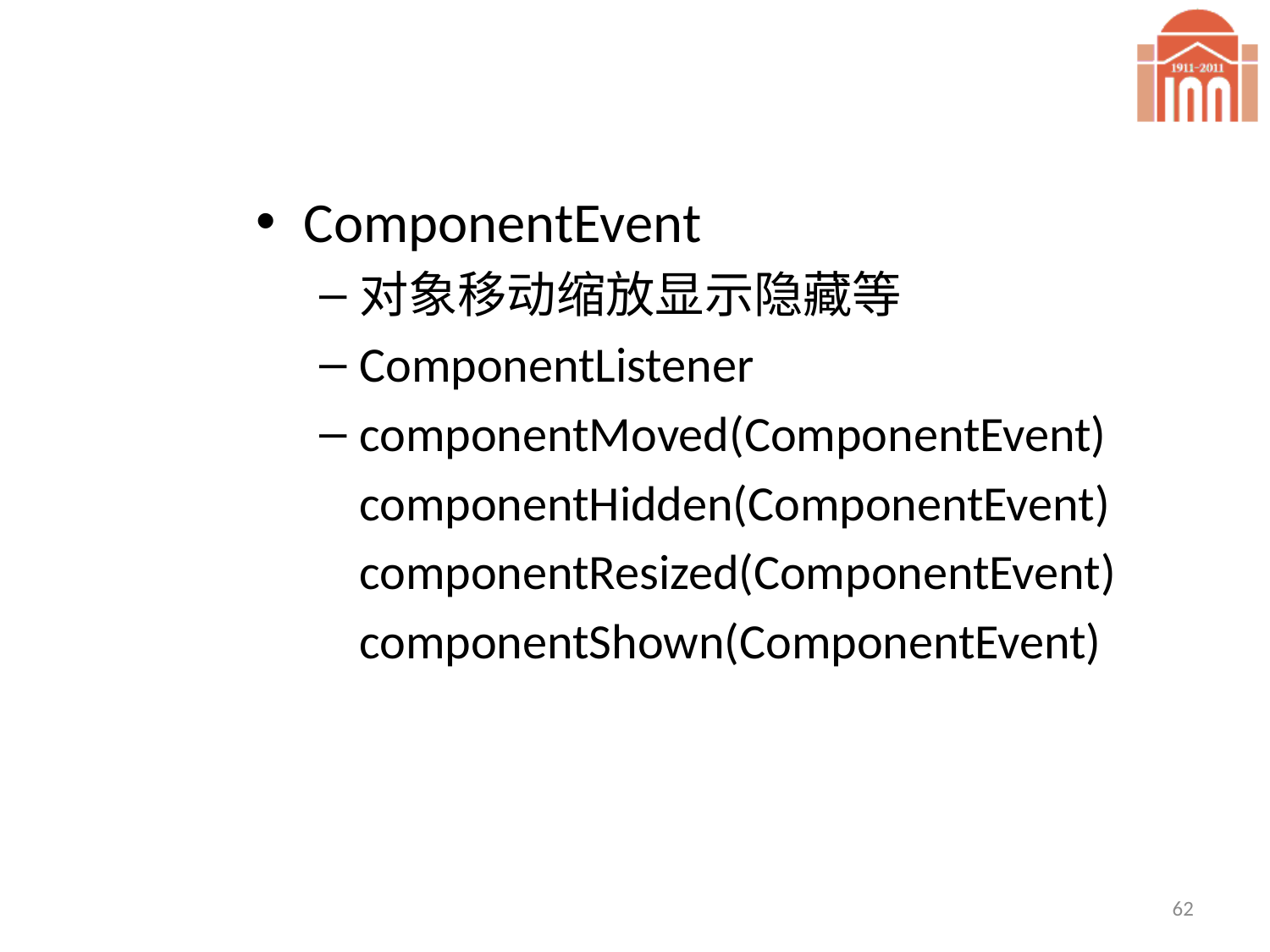

ComponentEvent
对象移动缩放显示隐藏等
ComponentListener
componentMoved(ComponentEvent)
	componentHidden(ComponentEvent)
	componentResized(ComponentEvent)
	componentShown(ComponentEvent)
62